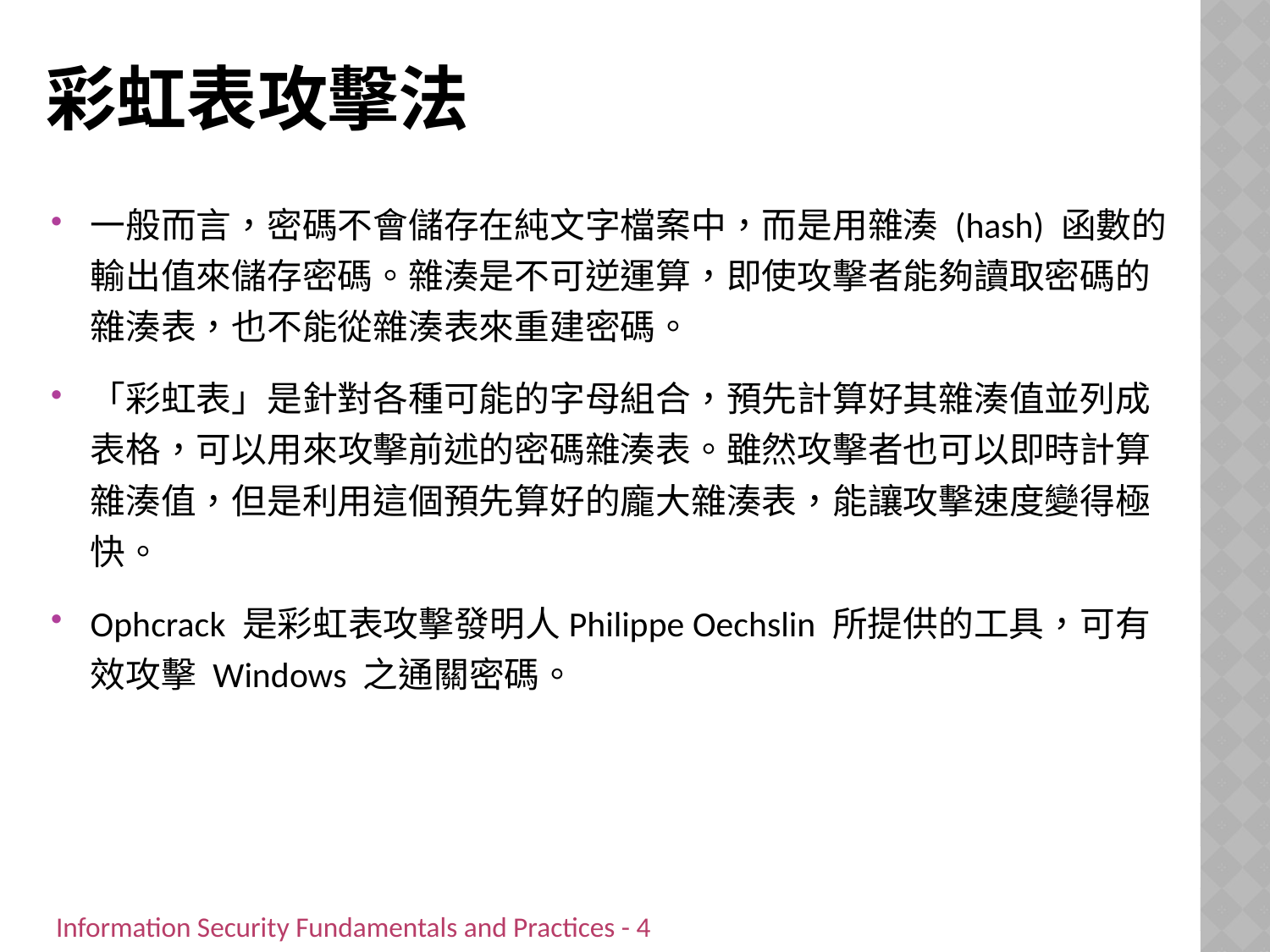

# 彩虹表攻擊法
一般而言，密碼不會儲存在純文字檔案中，而是用雜湊 (hash) 函數的輸出值來儲存密碼。雜湊是不可逆運算，即使攻擊者能夠讀取密碼的雜湊表，也不能從雜湊表來重建密碼。
「彩虹表」是針對各種可能的字母組合，預先計算好其雜湊值並列成表格，可以用來攻擊前述的密碼雜湊表。雖然攻擊者也可以即時計算雜湊值，但是利用這個預先算好的龐大雜湊表，能讓攻擊速度變得極快。
Ophcrack 是彩虹表攻擊發明人Philippe Oechslin 所提供的工具，可有效攻擊 Windows 之通關密碼。